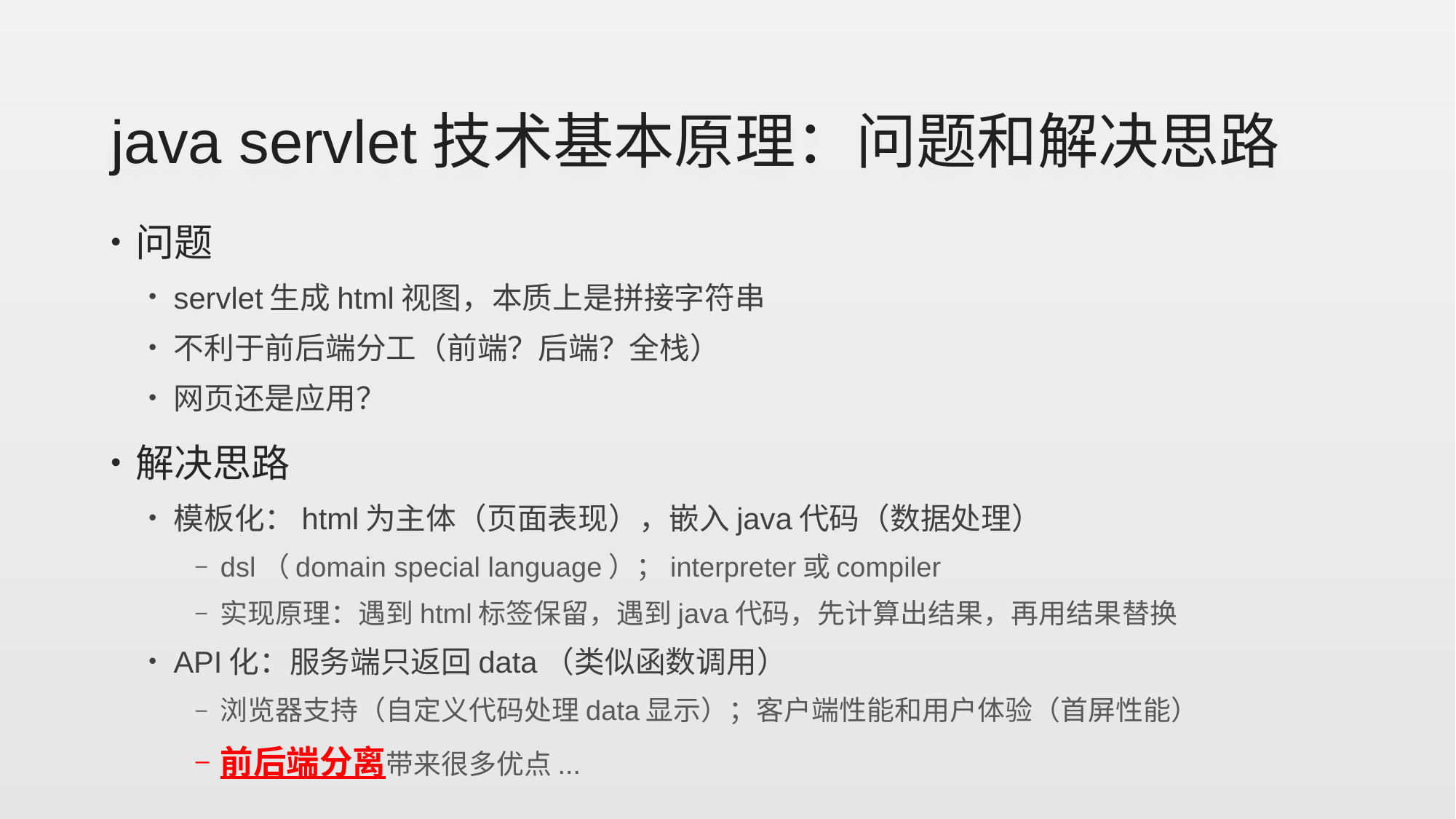

# java servlet技术基本原理：问题和解决思路
问题
servlet生成html视图，本质上是拼接字符串
不利于前后端分工（前端？后端？全栈）
网页还是应用？
解决思路
模板化：html为主体（页面表现），嵌入java代码（数据处理）
dsl（domain special language）；interpreter或compiler
实现原理：遇到html标签保留，遇到java代码，先计算出结果，再用结果替换
API化：服务端只返回data（类似函数调用）
浏览器支持（自定义代码处理data显示）；客户端性能和用户体验（首屏性能）
前后端分离带来很多优点...